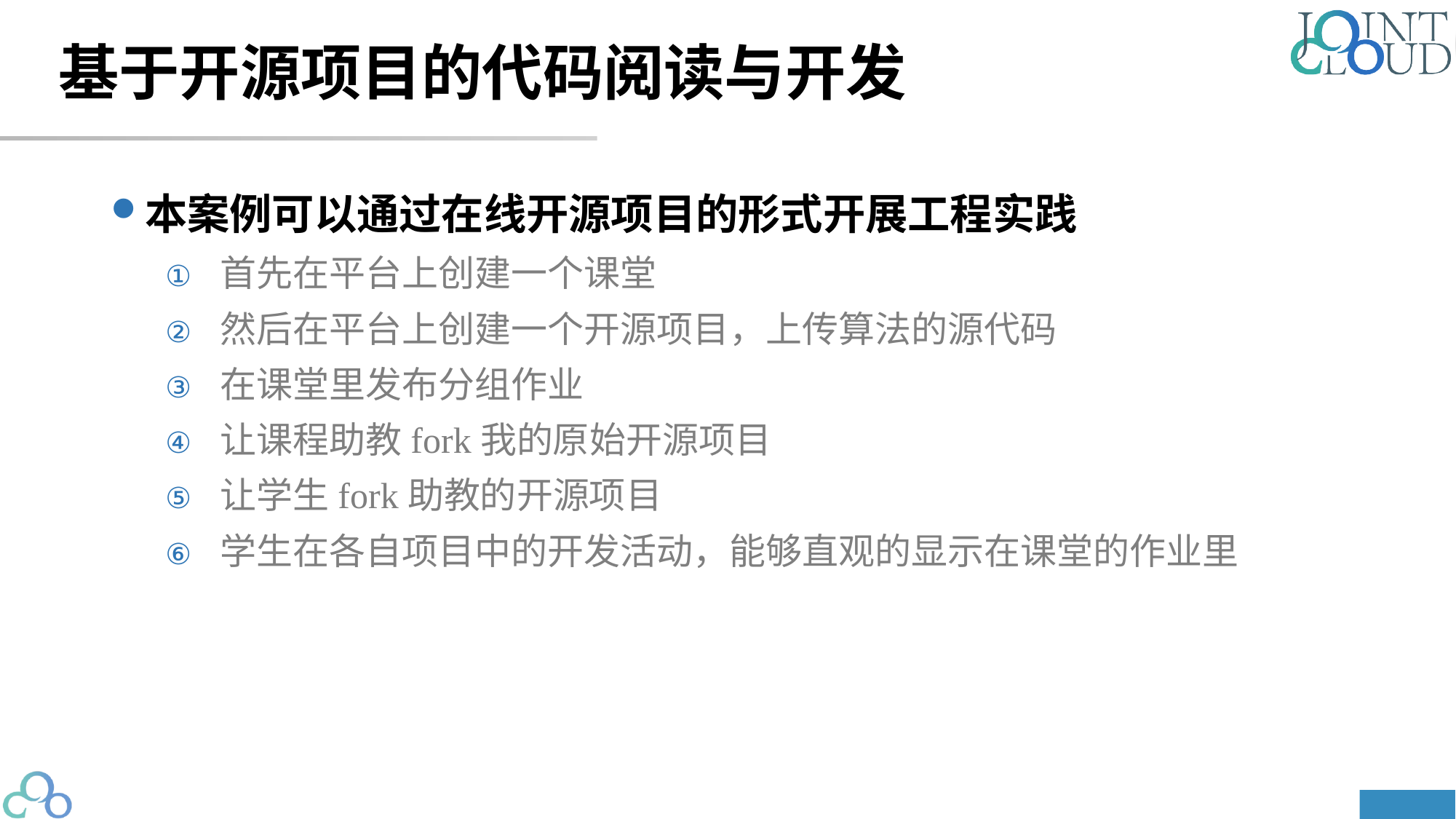

# 基于开源项目的代码阅读与开发
本案例可以通过在线开源项目的形式开展工程实践
首先在平台上创建一个课堂
然后在平台上创建一个开源项目，上传算法的源代码
在课堂里发布分组作业
让课程助教fork我的原始开源项目
让学生fork助教的开源项目
学生在各自项目中的开发活动，能够直观的显示在课堂的作业里